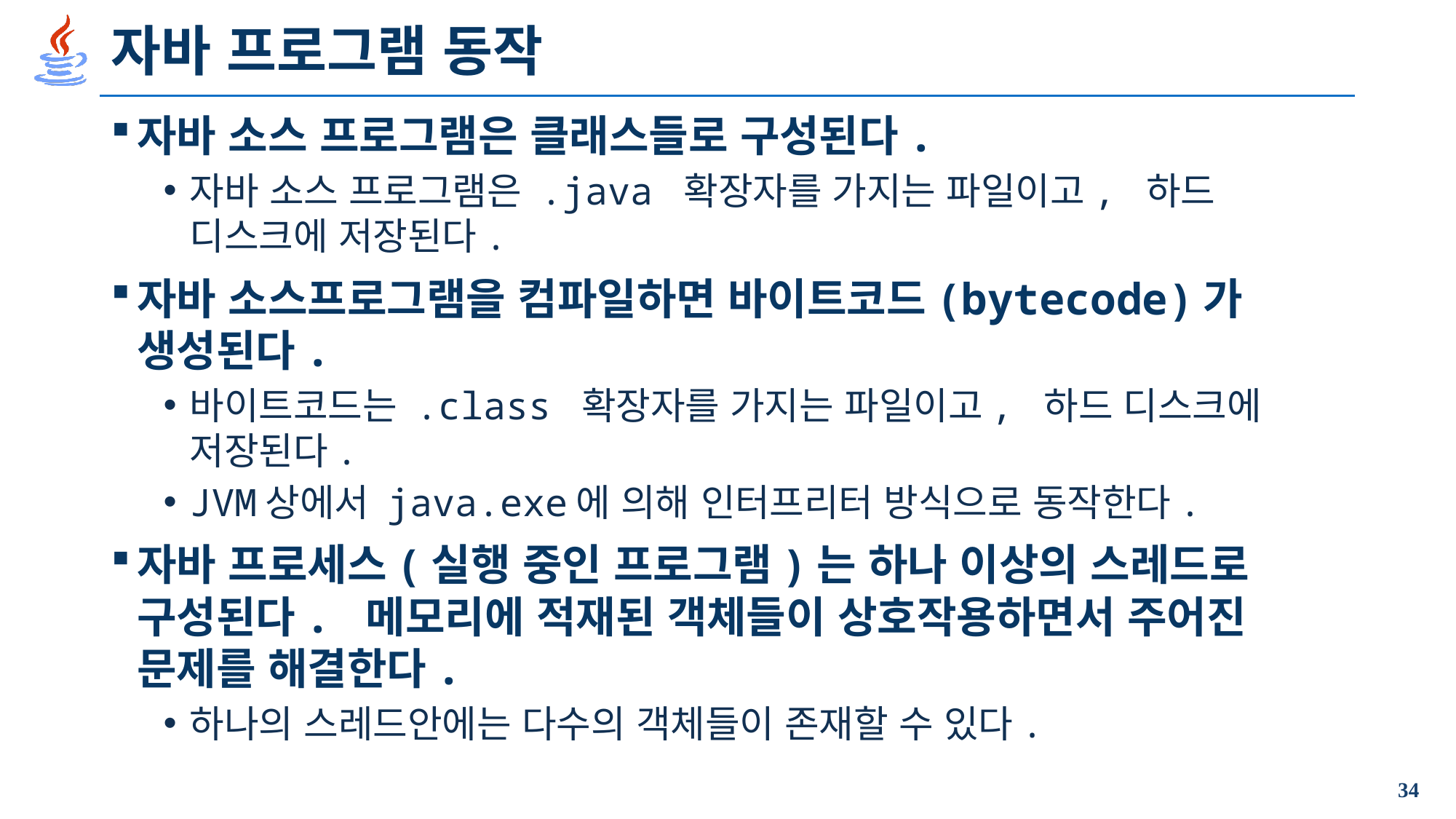

# 자바 프로그램 동작
자바 소스 프로그램은 클래스들로 구성된다.
자바 소스 프로그램은 .java 확장자를 가지는 파일이고, 하드 디스크에 저장된다.
자바 소스프로그램을 컴파일하면 바이트코드(bytecode)가 생성된다.
바이트코드는 .class 확장자를 가지는 파일이고, 하드 디스크에 저장된다.
JVM상에서 java.exe에 의해 인터프리터 방식으로 동작한다.
자바 프로세스(실행 중인 프로그램)는 하나 이상의 스레드로 구성된다. 메모리에 적재된 객체들이 상호작용하면서 주어진 문제를 해결한다.
하나의 스레드안에는 다수의 객체들이 존재할 수 있다.
34